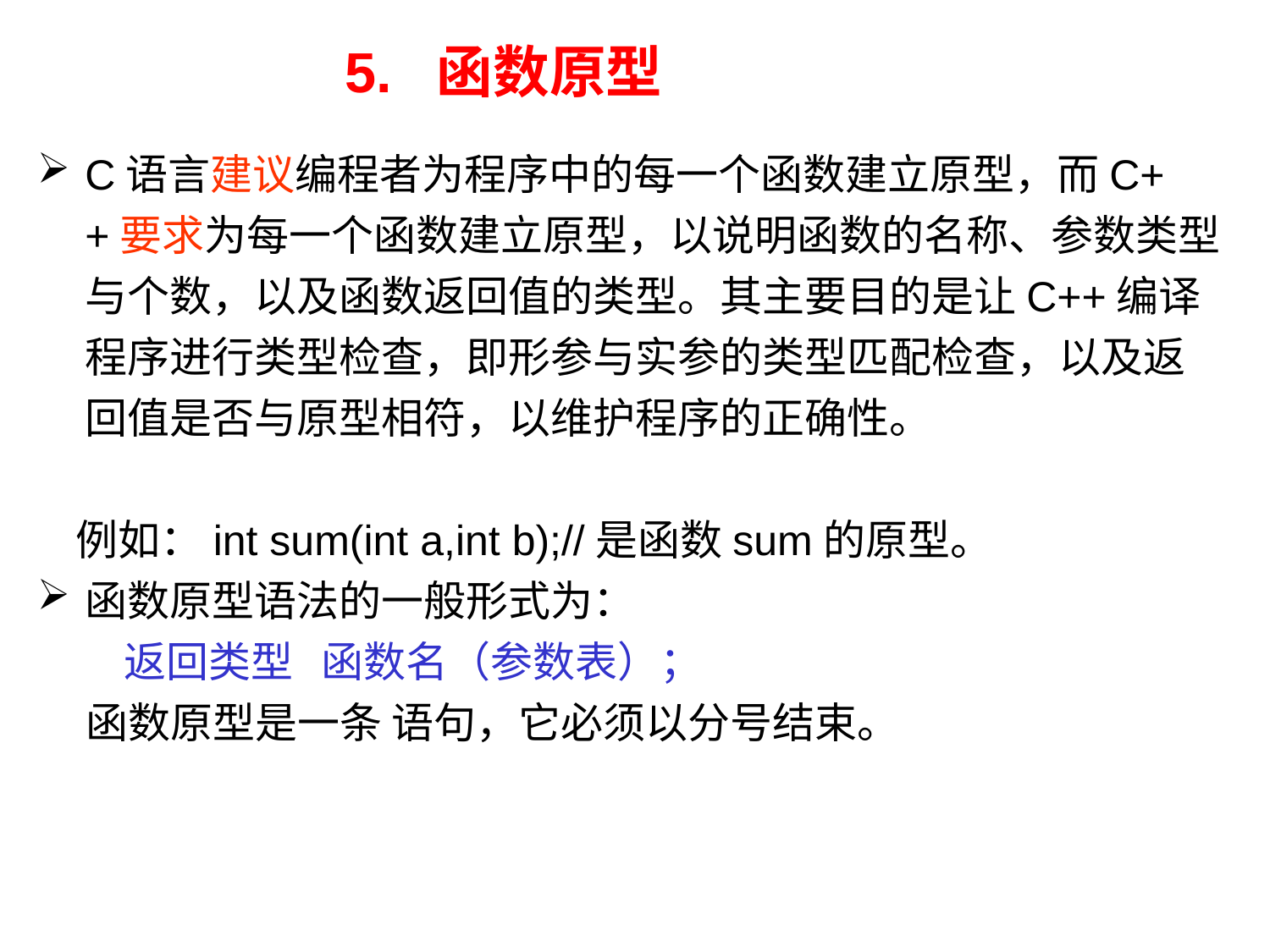

5.  函数原型
C语言建议编程者为程序中的每一个函数建立原型，而C++要求为每一个函数建立原型，以说明函数的名称、参数类型与个数，以及函数返回值的类型。其主要目的是让C++编译程序进行类型检查，即形参与实参的类型匹配检查，以及返回值是否与原型相符，以维护程序的正确性。

   例如：int sum(int a,int b);//是函数sum的原型。
函数原型语法的一般形式为：
        返回类型   函数名（参数表）；
    函数原型是一条 语句，它必须以分号结束。